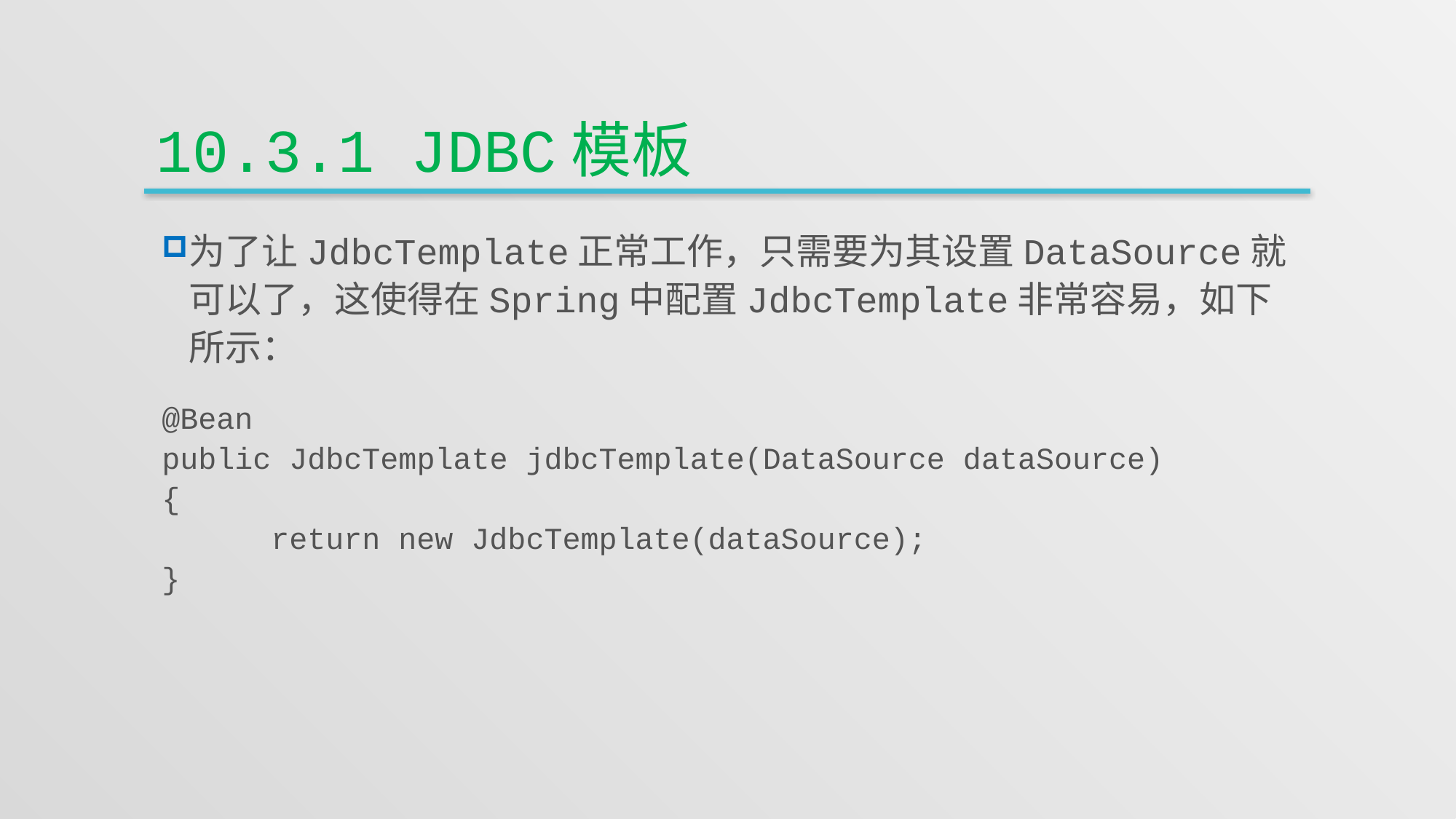

# 10.3.1 JDBC模板
为了让JdbcTemplate正常工作，只需要为其设置DataSource就可以了，这使得在Spring中配置JdbcTemplate非常容易，如下所示：
@Bean
public JdbcTemplate jdbcTemplate(DataSource dataSource)
{
	return new JdbcTemplate(dataSource);
}